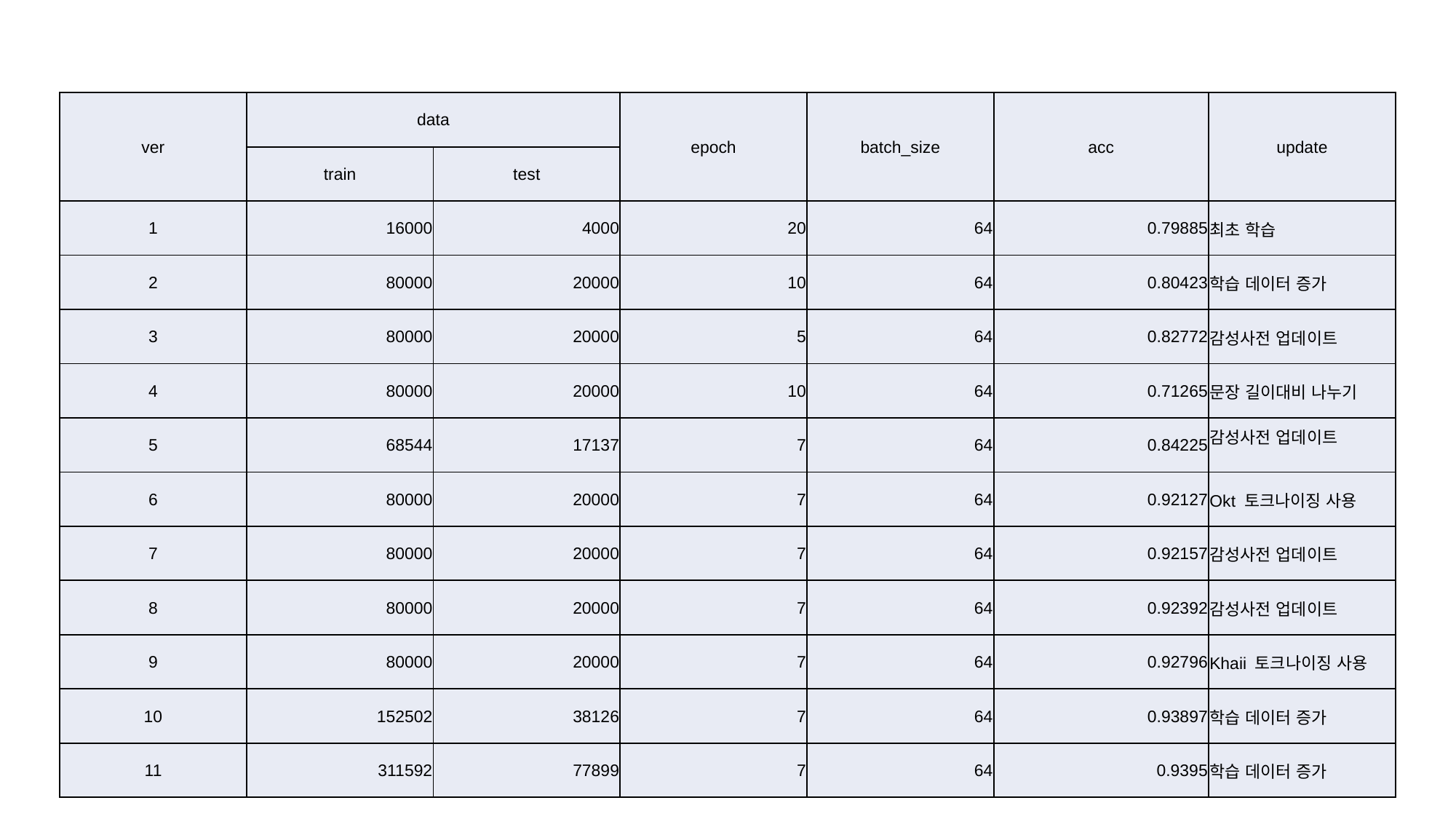

| ver | data |  | epoch | batch\_size | acc | update |
| --- | --- | --- | --- | --- | --- | --- |
| ver | train | test | epoch | batch\_size | acc | update |
| 1 | 16000 | 4000 | 20 | 64 | 0.79885 | 최초 학습 |
| 2 | 80000 | 20000 | 10 | 64 | 0.80423 | 학습 데이터 증가 |
| 3 | 80000 | 20000 | 5 | 64 | 0.82772 | 감성사전 업데이트 |
| 4 | 80000 | 20000 | 10 | 64 | 0.71265 | 문장 길이대비 나누기 |
| 5 | 68544 | 17137 | 7 | 64 | 0.84225 | 감성사전 업데이트 |
| 6 | 80000 | 20000 | 7 | 64 | 0.92127 | Okt 토크나이징 사용 |
| 7 | 80000 | 20000 | 7 | 64 | 0.92157 | 감성사전 업데이트 |
| 8 | 80000 | 20000 | 7 | 64 | 0.92392 | 감성사전 업데이트 |
| 9 | 80000 | 20000 | 7 | 64 | 0.92796 | Khaii 토크나이징 사용 |
| 10 | 152502 | 38126 | 7 | 64 | 0.93897 | 학습 데이터 증가 |
| 11 | 311592 | 77899 | 7 | 64 | 0.9395 | 학습 데이터 증가 |